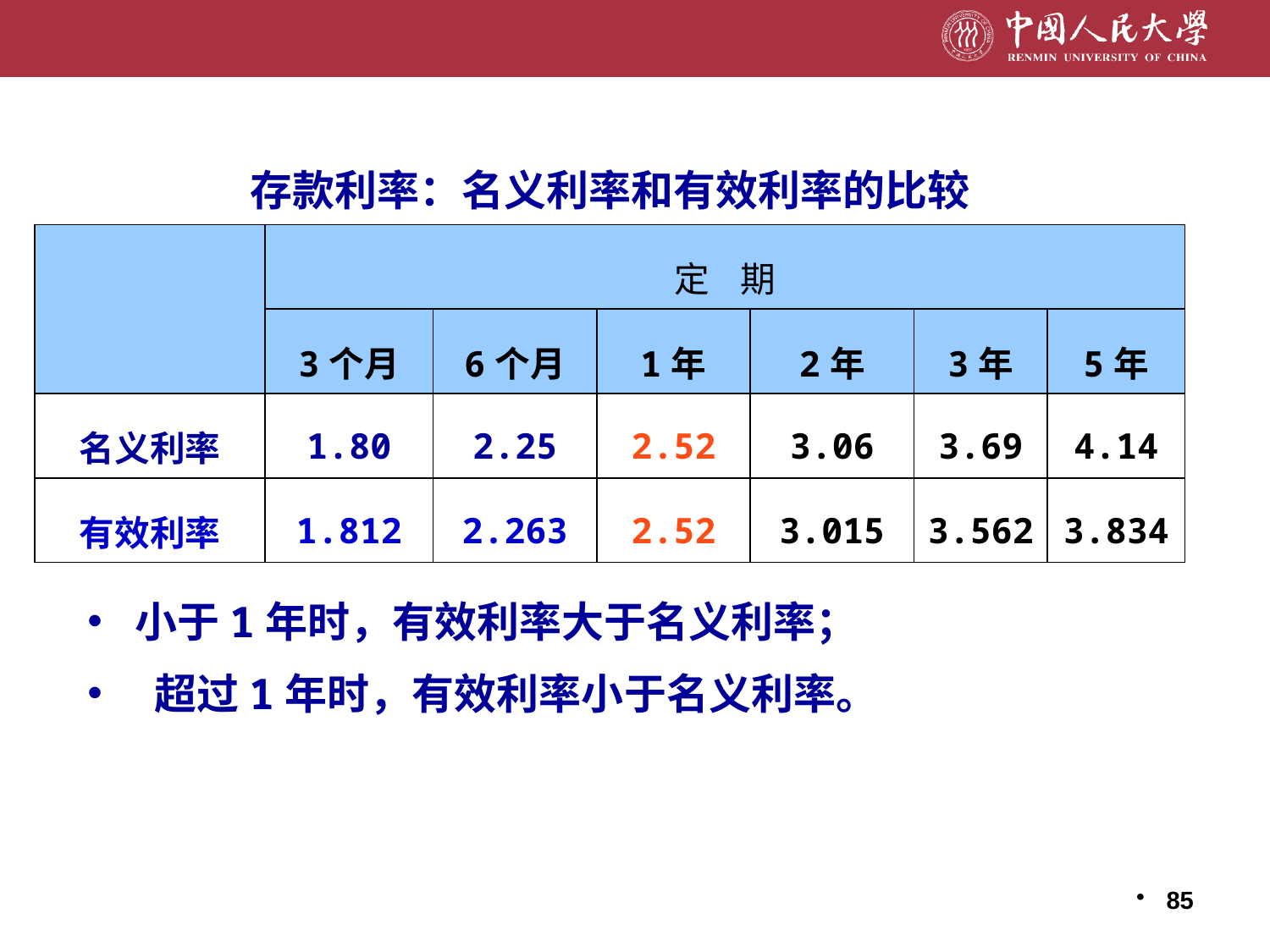

| 存款利率：名义利率和有效利率的比较 |  |  |  |  |  |  |
| --- | --- | --- | --- | --- | --- | --- |
|  | 定    期 |  |  |  |  |  |
|  | 3个月 | 6个月 | 1年 | 2年 | 3年 | 5年 |
| 名义利率 | 1.80 | 2.25 | 2.52 | 3.06 | 3.69 | 4.14 |
| 有效利率 | 1.812 | 2.263 | 2.52 | 3.015 | 3.562 | 3.834 |
小于1年时，有效利率大于名义利率；
 超过1年时，有效利率小于名义利率。
85